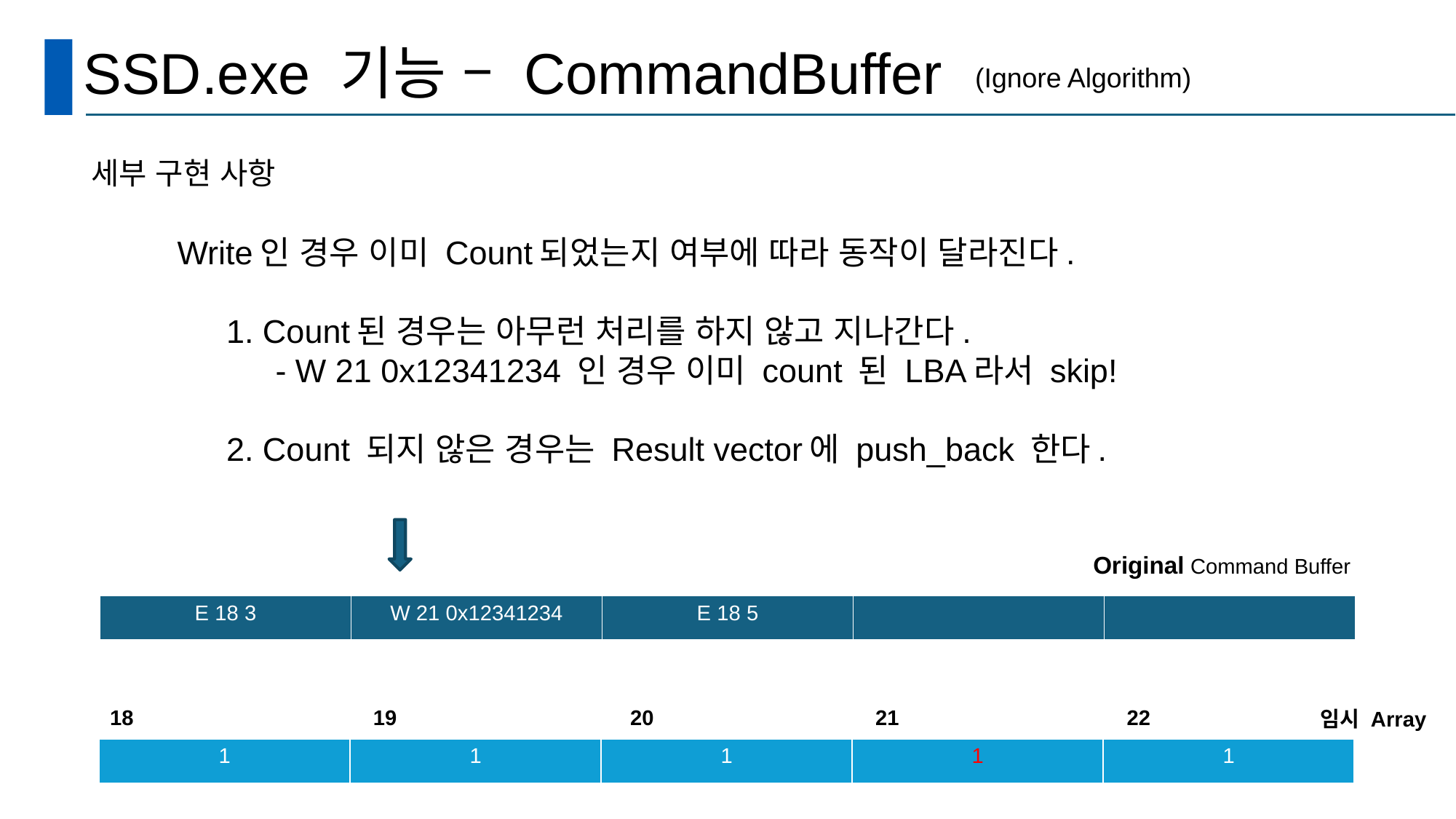

# SSD.exe 기능 – CommandBuffer
(Ignore Algorithm)
세부 구현 사항
Write인 경우 이미 Count되었는지 여부에 따라 동작이 달라진다.
1. Count된 경우는 아무런 처리를 하지 않고 지나간다.
- W 21 0x12341234 인 경우 이미 count 된 LBA라서 skip!
2. Count 되지 않은 경우는 Result vector에 push_back 한다.

Original Command Buffer
| E 18 3 | W 21 0x12341234 | E 18 5 |  |  |
| --- | --- | --- | --- | --- |
18                                        19                                       20                                     21                                      22
임시 Array
| 1 | 1 | 1 | 1 | 1 |
| --- | --- | --- | --- | --- |